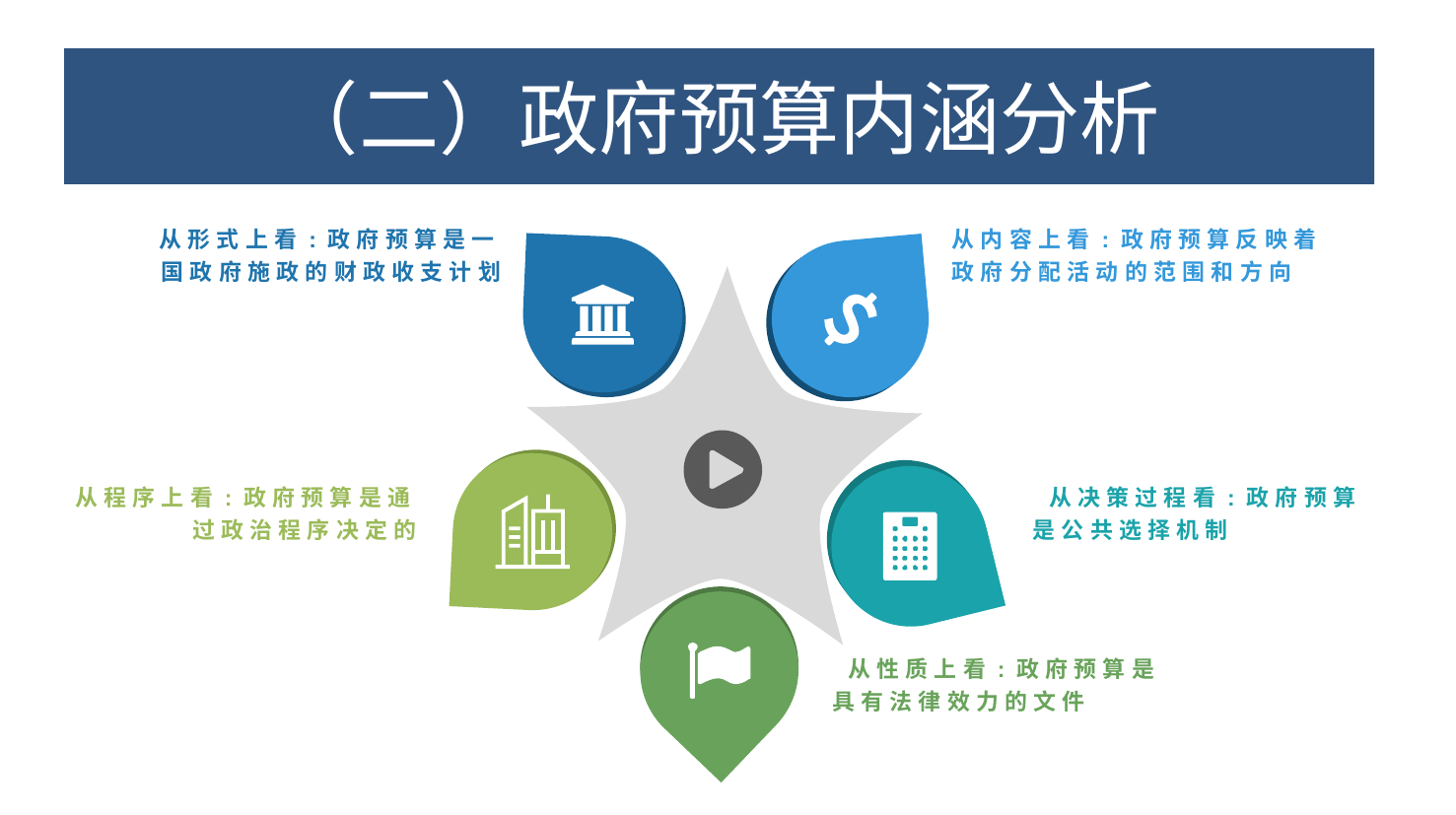

（二）政府预算内涵分析
（二）政府预算内涵分析

从形式上看:政府预算是一国政府施政的财政收支计划
从内容上看:政府预算反映着政府分配活动的范围和方向

从程序上看:政府预算是通过政治程序决定的
 从决策过程看:政府预算是公共选择机制

 从性质上看:政府预算是具有法律效力的文件